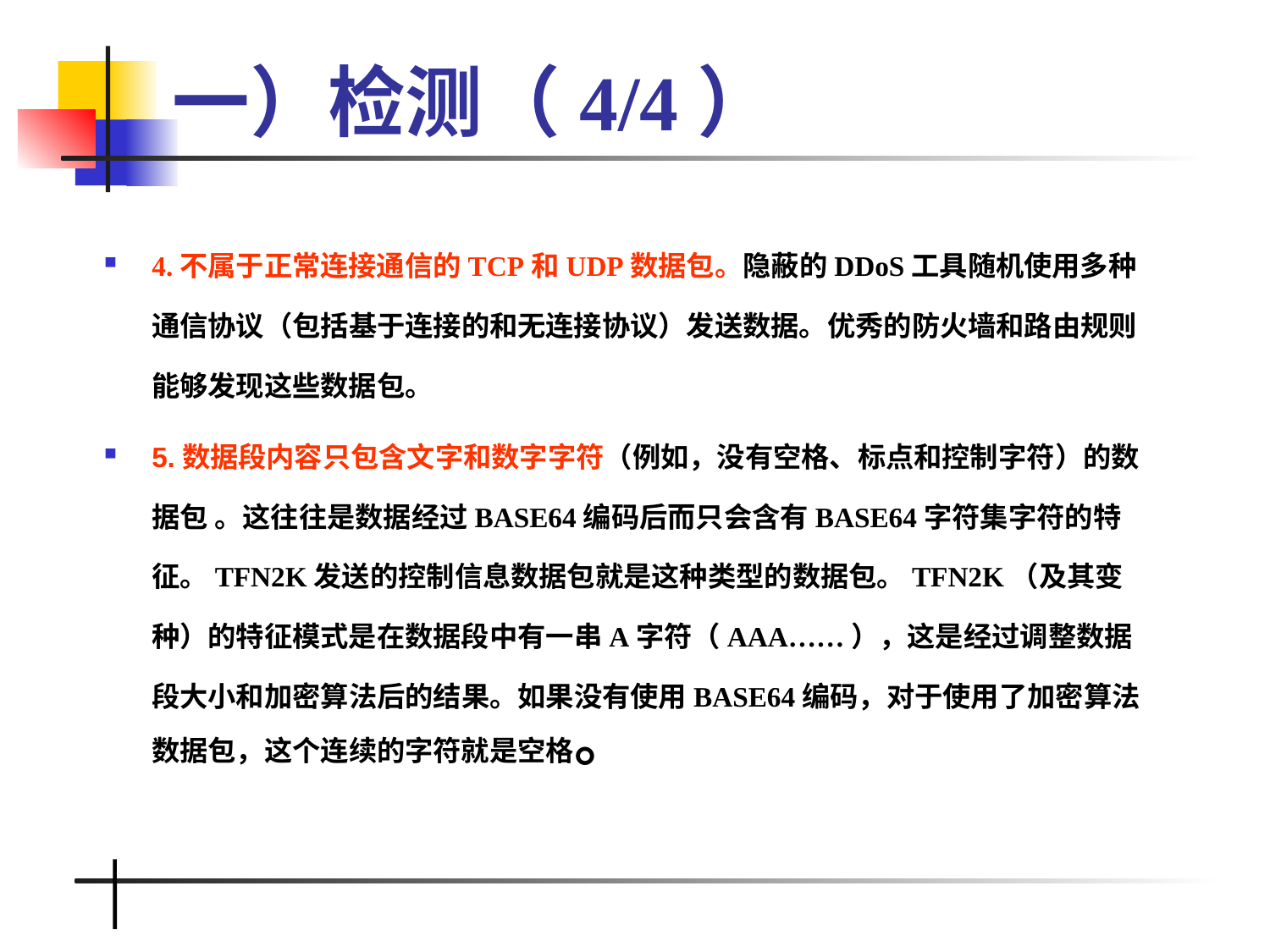

# 一）检测（4/4）
4.不属于正常连接通信的TCP和UDP数据包。隐蔽的DDoS工具随机使用多种通信协议（包括基于连接的和无连接协议）发送数据。优秀的防火墙和路由规则能够发现这些数据包。
5.数据段内容只包含文字和数字字符（例如，没有空格、标点和控制字符）的数据包 。这往往是数据经过BASE64编码后而只会含有BASE64字符集字符的特征。TFN2K发送的控制信息数据包就是这种类型的数据包。TFN2K（及其变种）的特征模式是在数据段中有一串A字符（AAA……），这是经过调整数据段大小和加密算法后的结果。如果没有使用BASE64编码，对于使用了加密算法数据包，这个连续的字符就是空格。